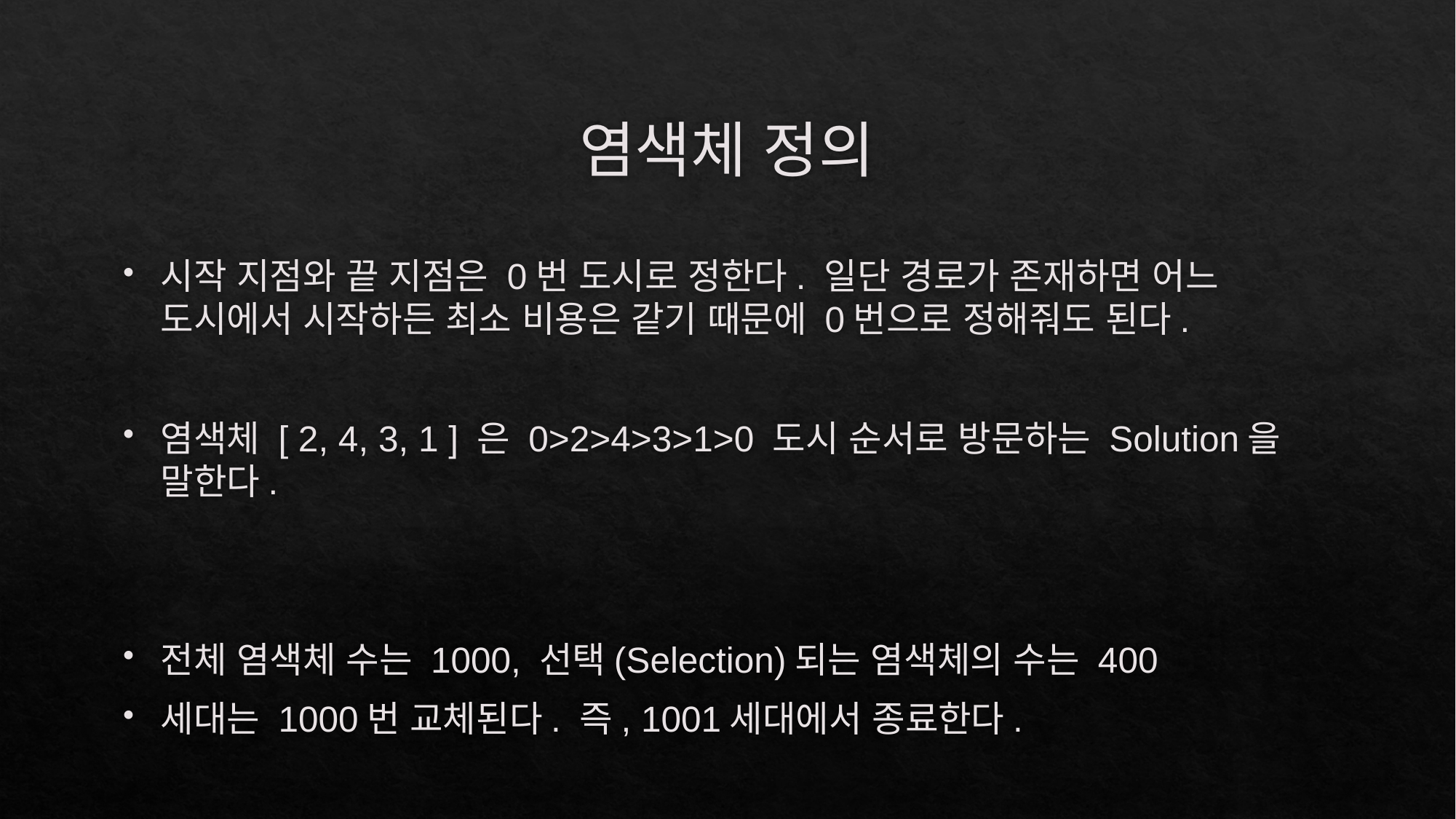

# 염색체 정의
시작 지점와 끝 지점은 0번 도시로 정한다. 일단 경로가 존재하면 어느 도시에서 시작하든 최소 비용은 같기 때문에 0번으로 정해줘도 된다.

염색체 [ 2, 4, 3, 1 ] 은 0>2>4>3>1>0 도시 순서로 방문하는 Solution을 말한다.

전체 염색체 수는 1000, 선택(Selection)되는 염색체의 수는 400
세대는 1000번 교체된다. 즉, 1001세대에서 종료한다.